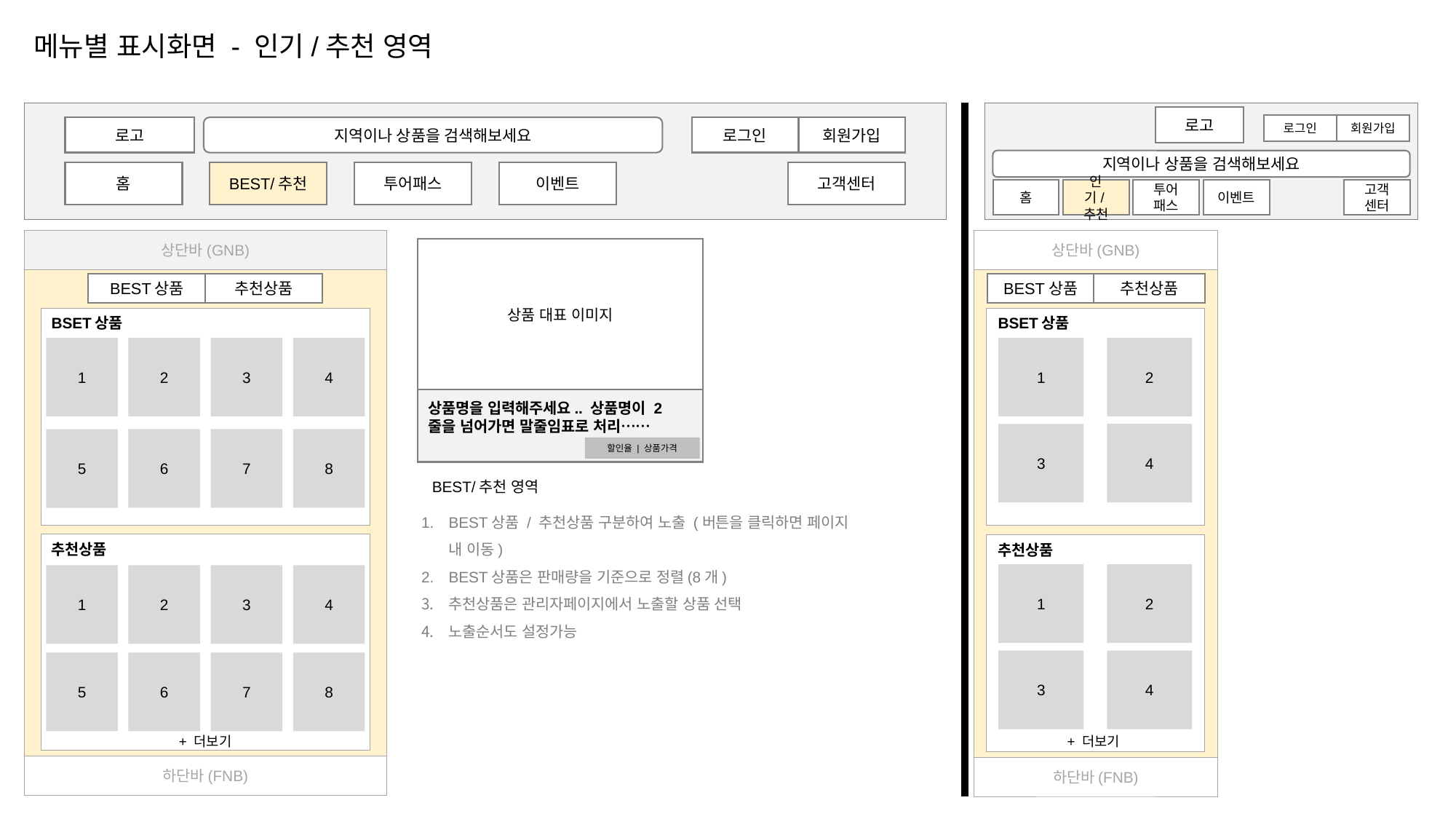

메뉴별 표시화면 - 인기/추천 영역

G
로고
로그인
회원가입
로고
지역이나 상품을 검색해보세요
로그인
회원가입
지역이나 상품을 검색해보세요
홈
BEST/추천
투어패스
이벤트
고객센터
홈
인기/추천
투어
패스
이벤트
고객
센터
상단바(GNB)
상단바(GNB)
상품 대표 이미지

BEST상품
추천상품
BEST상품
추천상품

BSET상품
BSET상품
2
3
4
2
1
1
상품명을 입력해주세요.. 상품명이 2줄을 넘어가면 말줄임표로 처리……

4
3
6
7
8
5
할인율 | 상품가격
BEST/추천 영역
BEST상품 / 추천상품 구분하여 노출 (버튼을 클릭하면 페이지 내 이동)
BEST상품은 판매량을 기준으로 정렬(8개)
추천상품은 관리자페이지에서 노출할 상품 선택
노출순서도 설정가능

추천상품

추천상품
2
1
2
3
4
1
4
3
6
7
8
5
+ 더보기
+ 더보기
하단바(FNB)
하단바(FNB)